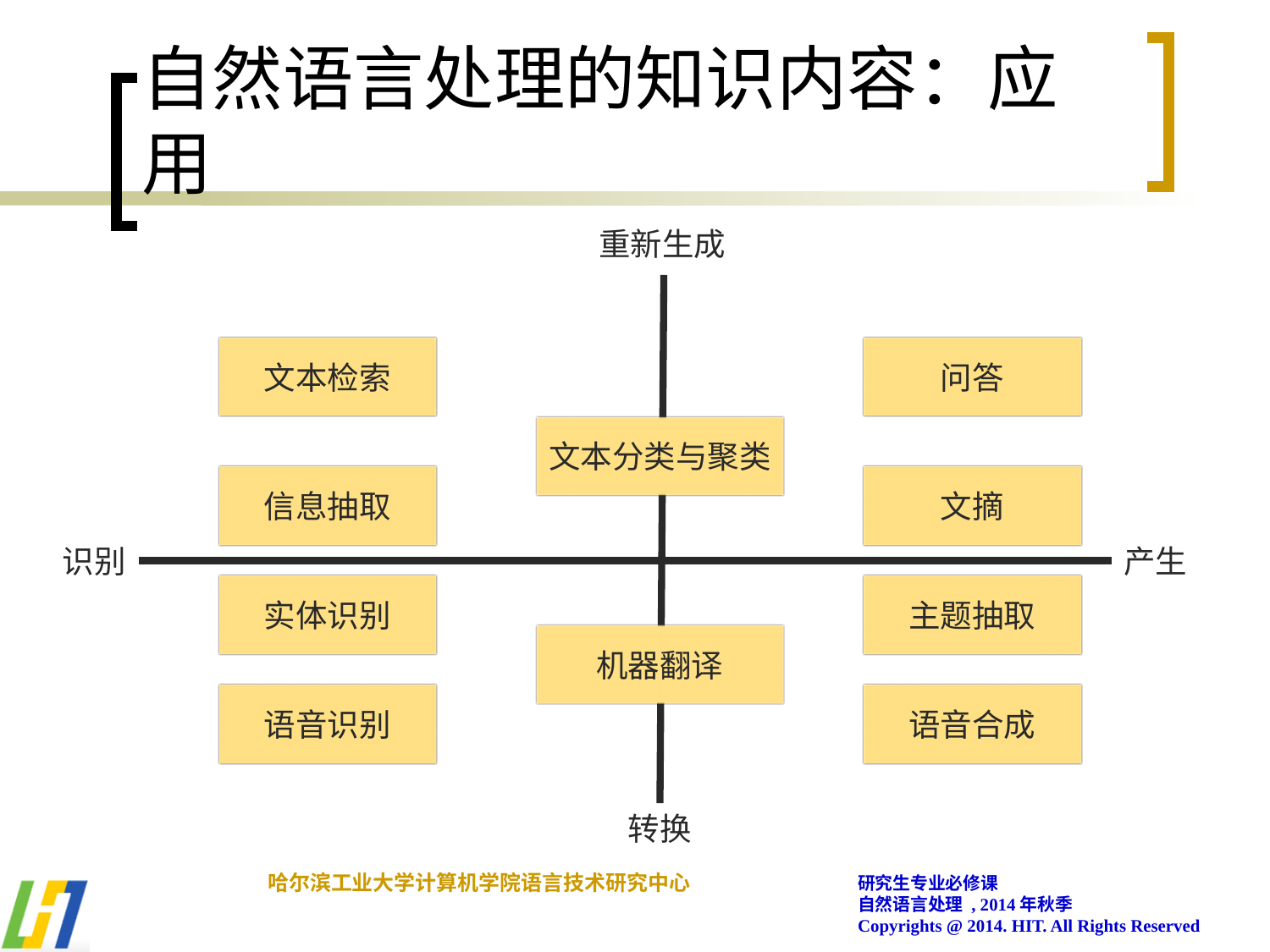

# 自然语言处理的知识内容：应用
重新生成

文本检索
问答
文本分类与聚类
信息抽取
文摘
识别
产生
实体识别
主题抽取
机器翻译
语音识别
语音合成
转换
哈尔滨工业大学计算机学院语言技术研究中心

研究生专业必修课
自然语言处理 , 2014年秋季
Copyrights @ 2014. HIT. All Rights Reserved